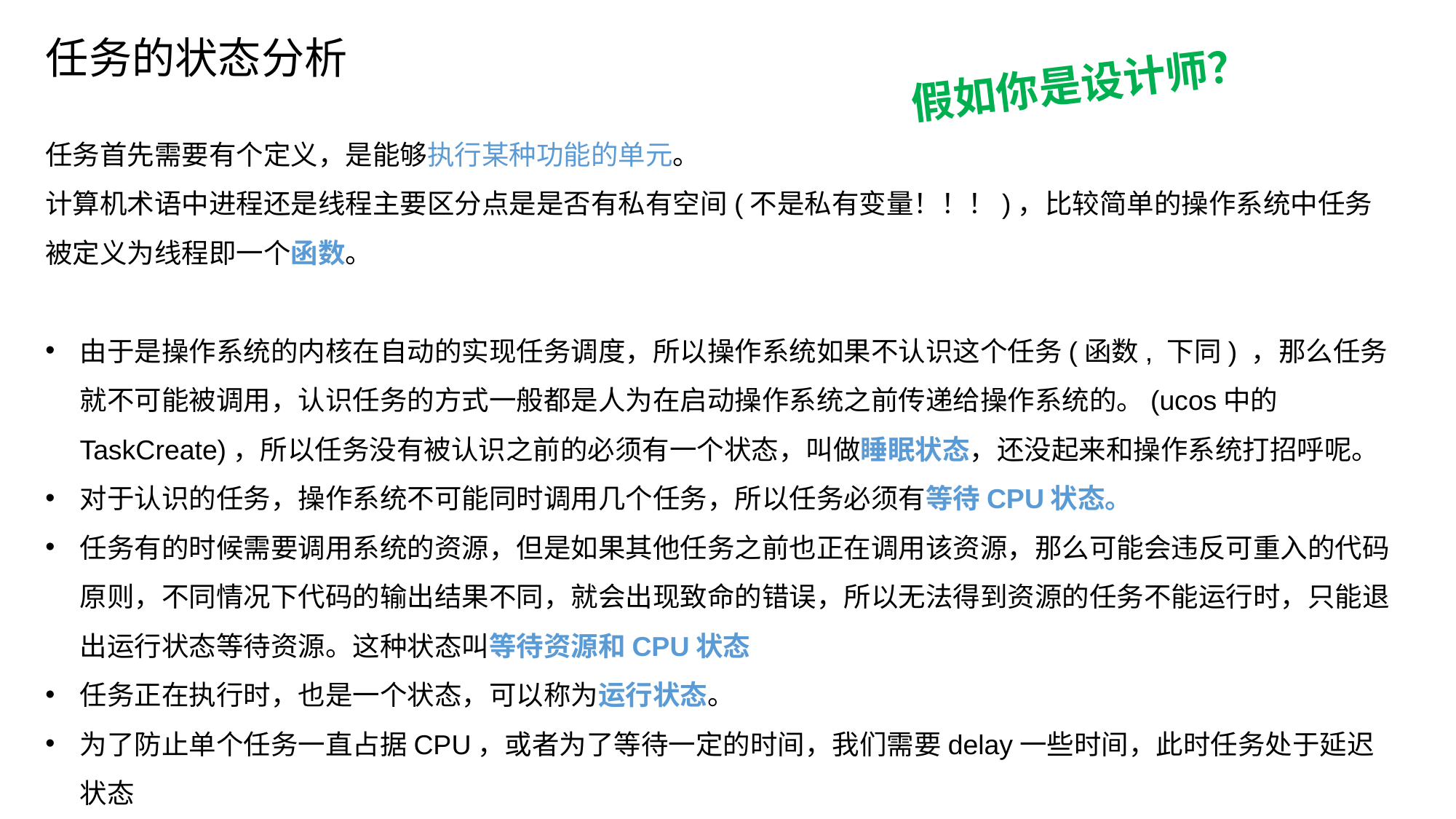

# 任务的状态分析
假如你是设计师？
任务首先需要有个定义，是能够执行某种功能的单元。
计算机术语中进程还是线程主要区分点是是否有私有空间(不是私有变量！！！)，比较简单的操作系统中任务被定义为线程即一个函数。

由于是操作系统的内核在自动的实现任务调度，所以操作系统如果不认识这个任务(函数, 下同) ，那么任务就不可能被调用，认识任务的方式一般都是人为在启动操作系统之前传递给操作系统的。(ucos中的TaskCreate)，所以任务没有被认识之前的必须有一个状态，叫做睡眠状态，还没起来和操作系统打招呼呢。
对于认识的任务，操作系统不可能同时调用几个任务，所以任务必须有等待CPU状态。
任务有的时候需要调用系统的资源，但是如果其他任务之前也正在调用该资源，那么可能会违反可重入的代码原则，不同情况下代码的输出结果不同，就会出现致命的错误，所以无法得到资源的任务不能运行时，只能退出运行状态等待资源。这种状态叫等待资源和CPU状态
任务正在执行时，也是一个状态，可以称为运行状态。
为了防止单个任务一直占据CPU，或者为了等待一定的时间，我们需要delay一些时间，此时任务处于延迟状态